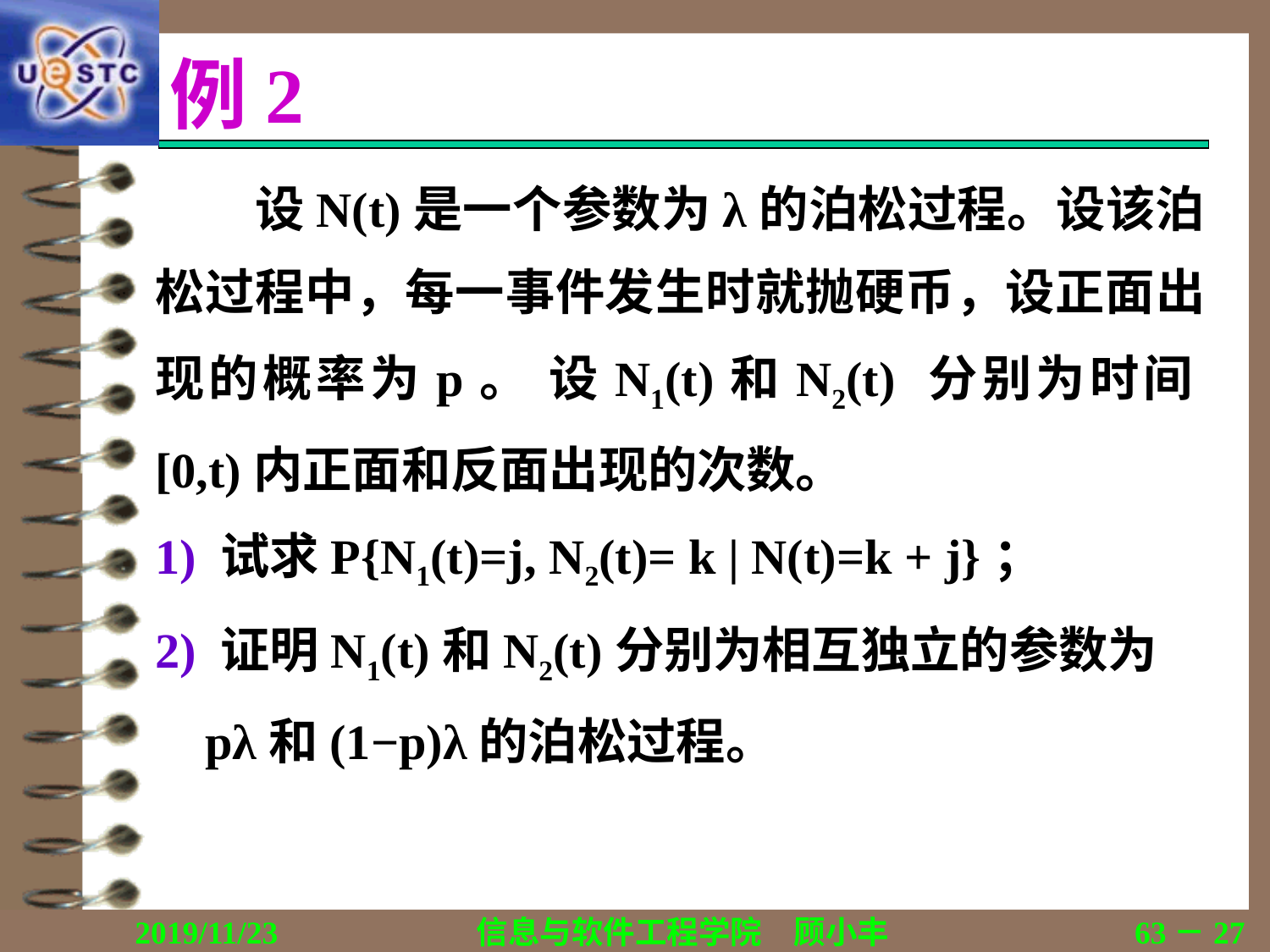

# 例2
设N(t)是一个参数为λ的泊松过程。设该泊松过程中，每一事件发生时就抛硬币，设正面出现的概率为p。 设N1(t)和N2(t) 分别为时间[0,t)内正面和反面出现的次数。
1) 试求P{N1(t)=j, N2(t)= k | N(t)=k + j}；
2) 证明N1(t)和N2(t)分别为相互独立的参数为pλ和(1−p)λ的泊松过程。
2019/11/23
信息与软件工程学院　顾小丰
63－27